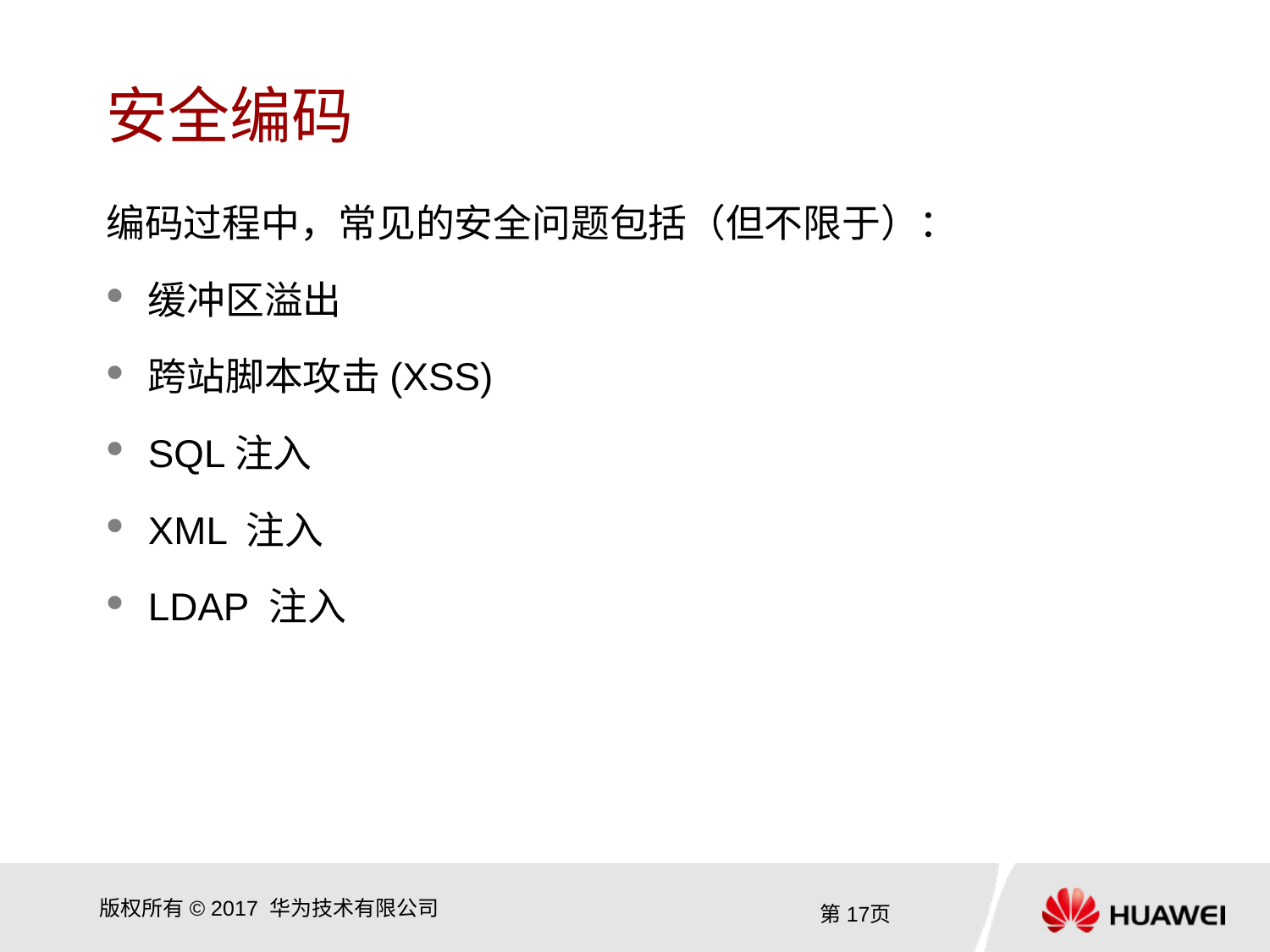

# 安全编码
编码过程中，常见的安全问题包括（但不限于）：
缓冲区溢出
跨站脚本攻击(XSS)
SQL注入
XML 注入
LDAP 注入